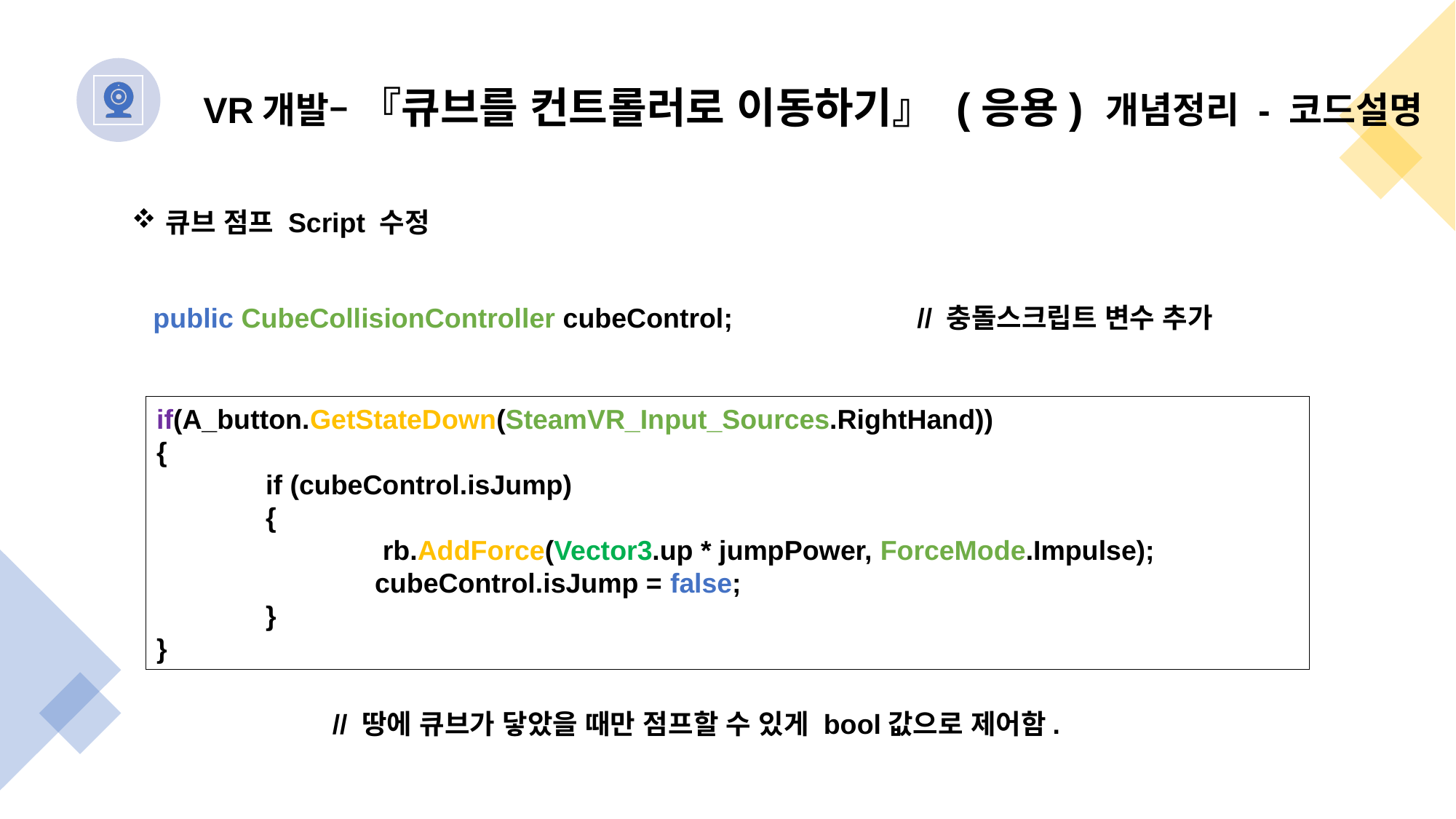

VR개발– 『큐브를 컨트롤러로 이동하기』 (응용) 개념정리 - 코드설명
큐브 점프 Script 수정
public CubeCollisionController cubeControl;		// 충돌스크립트 변수 추가
if(A_button.GetStateDown(SteamVR_Input_Sources.RightHand))
{
	if (cubeControl.isJump)
	{
		 rb.AddForce(Vector3.up * jumpPower, ForceMode.Impulse);
		cubeControl.isJump = false;
	}
}

// 땅에 큐브가 닿았을 때만 점프할 수 있게 bool값으로 제어함.